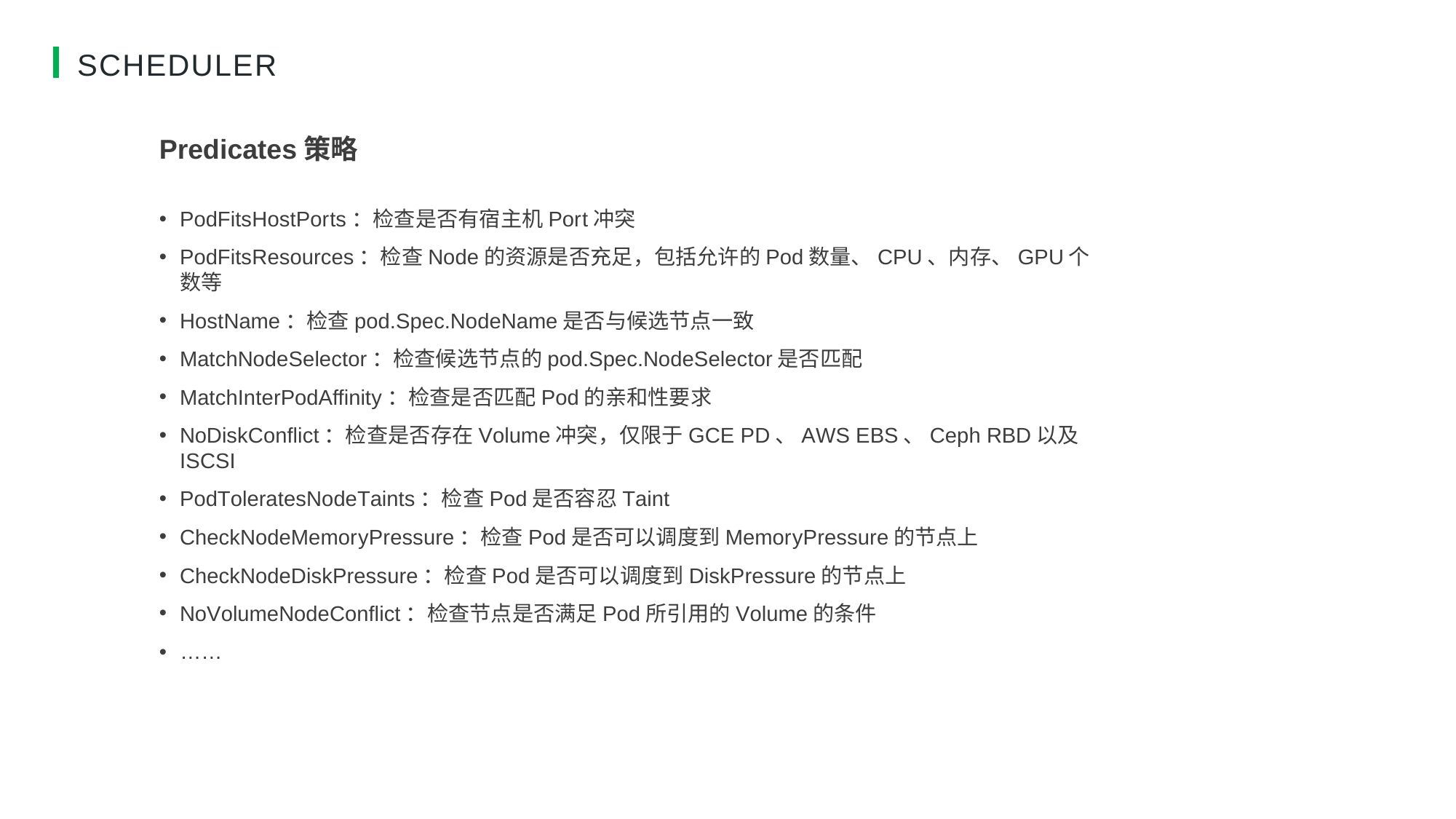

# SCHEDULER

Predicates策略

PodFitsHostPorts：检查是否有宿主机Port冲突
PodFitsResources：检查Node的资源是否充足，包括允许的Pod数量、CPU、内存、GPU个数等
HostName：检查pod.Spec.NodeName是否与候选节点一致
MatchNodeSelector：检查候选节点的pod.Spec.NodeSelector是否匹配
MatchInterPodAffinity：检查是否匹配Pod的亲和性要求
NoDiskConflict：检查是否存在Volume冲突，仅限于GCE PD、AWS EBS、Ceph RBD以及ISCSI
PodToleratesNodeTaints：检查Pod是否容忍Taint
CheckNodeMemoryPressure：检查Pod是否可以调度到MemoryPressure的节点上
CheckNodeDiskPressure：检查Pod是否可以调度到DiskPressure的节点上
NoVolumeNodeConflict：检查节点是否满足Pod所引用的Volume的条件
•  ……